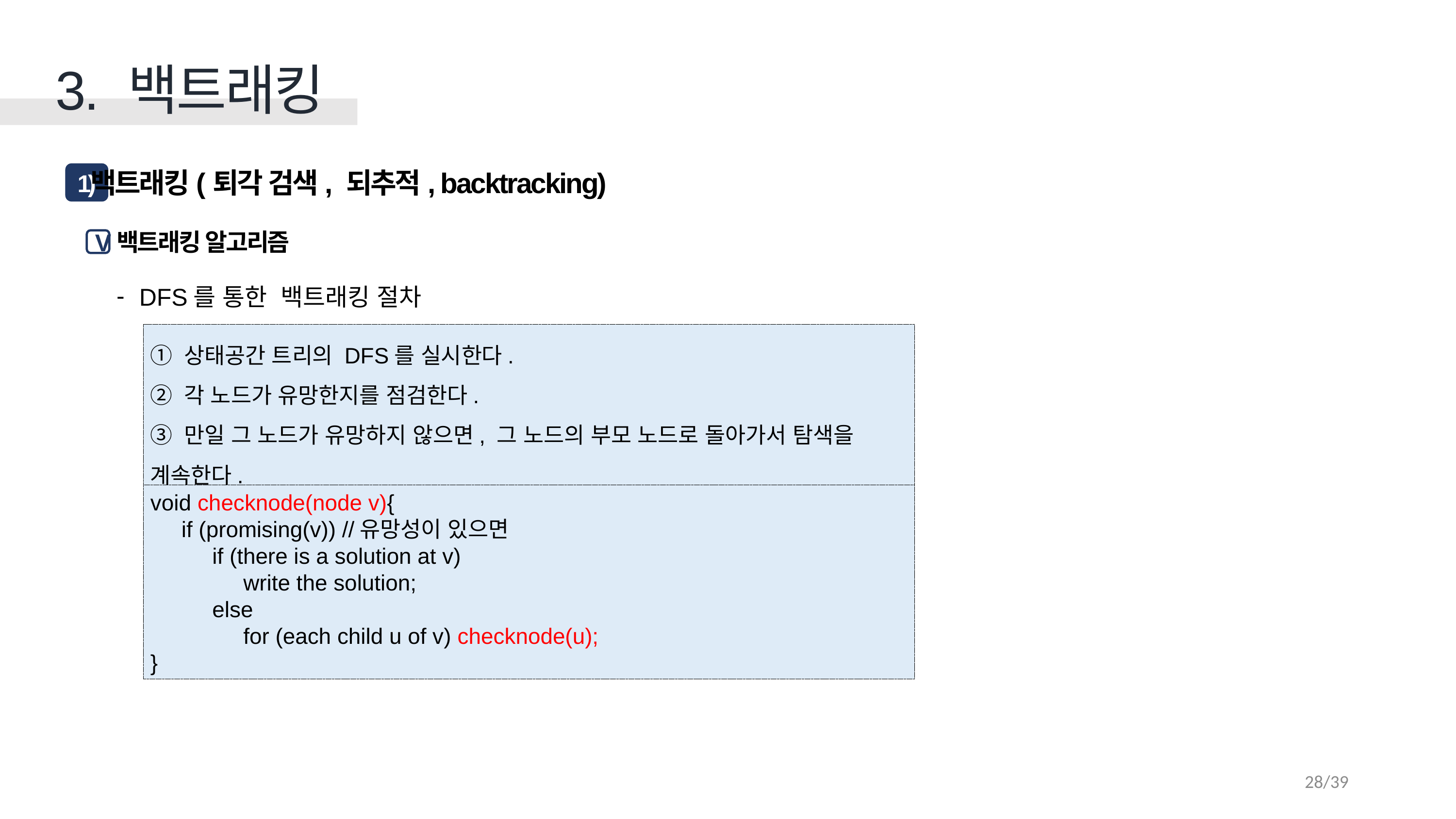

3. 백트래킹

백트래킹(퇴각 검색, 되추적, backtracking)
1)
백트래킹 알고리즘
V

DFS를 통한  백트래킹 절차
① 상태공간 트리의 DFS를 실시한다.
② 각 노드가 유망한지를 점검한다.
③ 만일 그 노드가 유망하지 않으면, 그 노드의 부모 노드로 돌아가서 탐색을 계속한다.
void checknode(node v){
     if (promising(v)) //유망성이 있으면
          if (there is a solution at v)
               write the solution;
          else
               for (each child u of v) checknode(u);
}
28/39